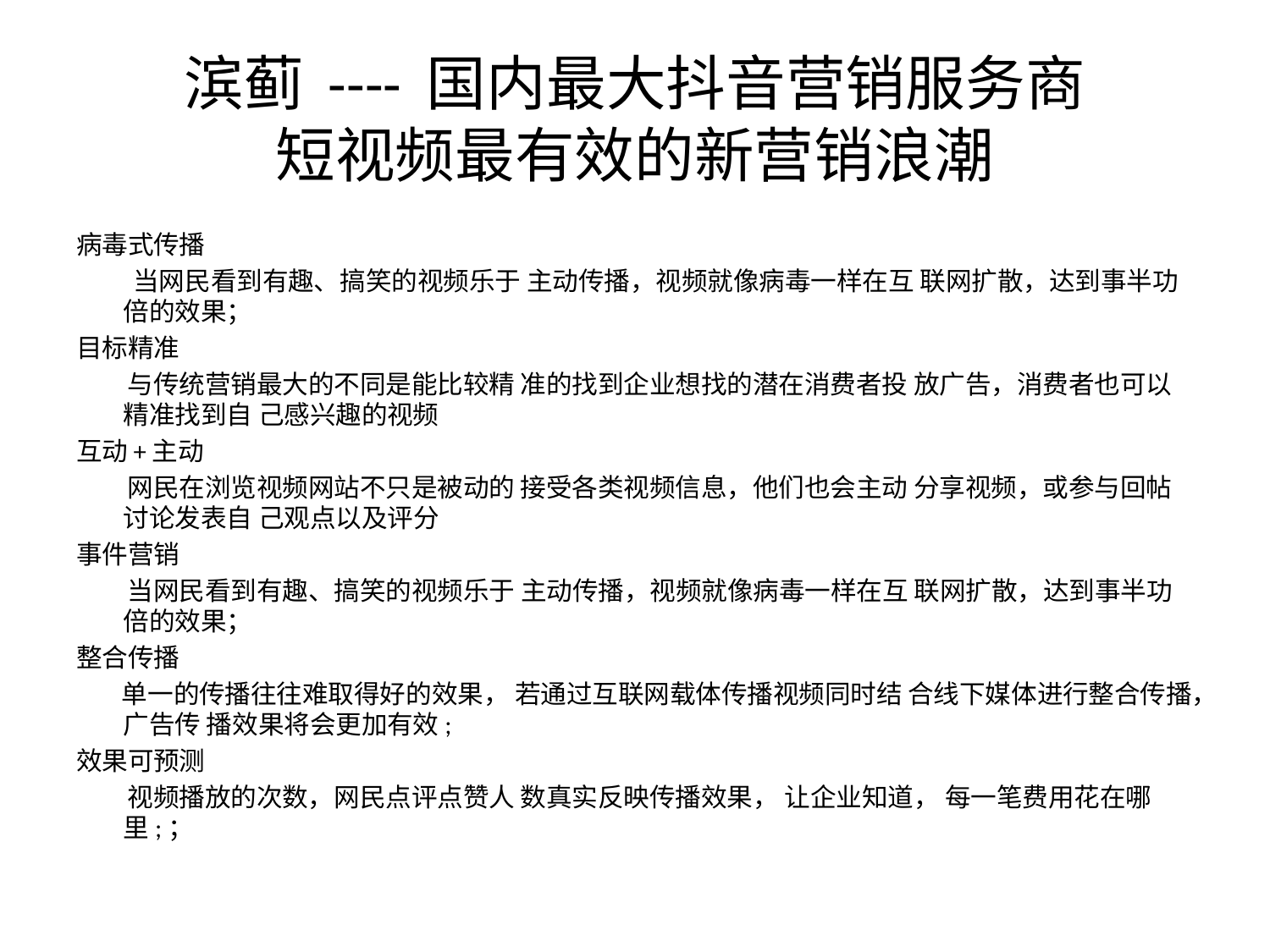

# 滨蓟 ---- 国内最大抖音营销服务商 短视频最有效的新营销浪潮
病毒式传播
         当网民看到有趣、搞笑的视频乐于 主动传播，视频就像病毒一样在互 联网扩散，达到事半功倍的效果；
目标精准
        与传统营销最大的不同是能比较精 准的找到企业想找的潜在消费者投 放广告，消费者也可以精准找到自 己感兴趣的视频
互动+主动
        网民在浏览视频网站不只是被动的 接受各类视频信息，他们也会主动 分享视频，或参与回帖讨论发表自 己观点以及评分
事件营销
        当网民看到有趣、搞笑的视频乐于 主动传播，视频就像病毒一样在互 联网扩散，达到事半功倍的效果；
整合传播
       单一的传播往往难取得好的效果， 若通过互联网载体传播视频同时结 合线下媒体进行整合传播，广告传 播效果将会更加有效;
效果可预测
        视频播放的次数，网民点评点赞人 数真实反映传播效果， 让企业知道， 每一笔费用花在哪里;；